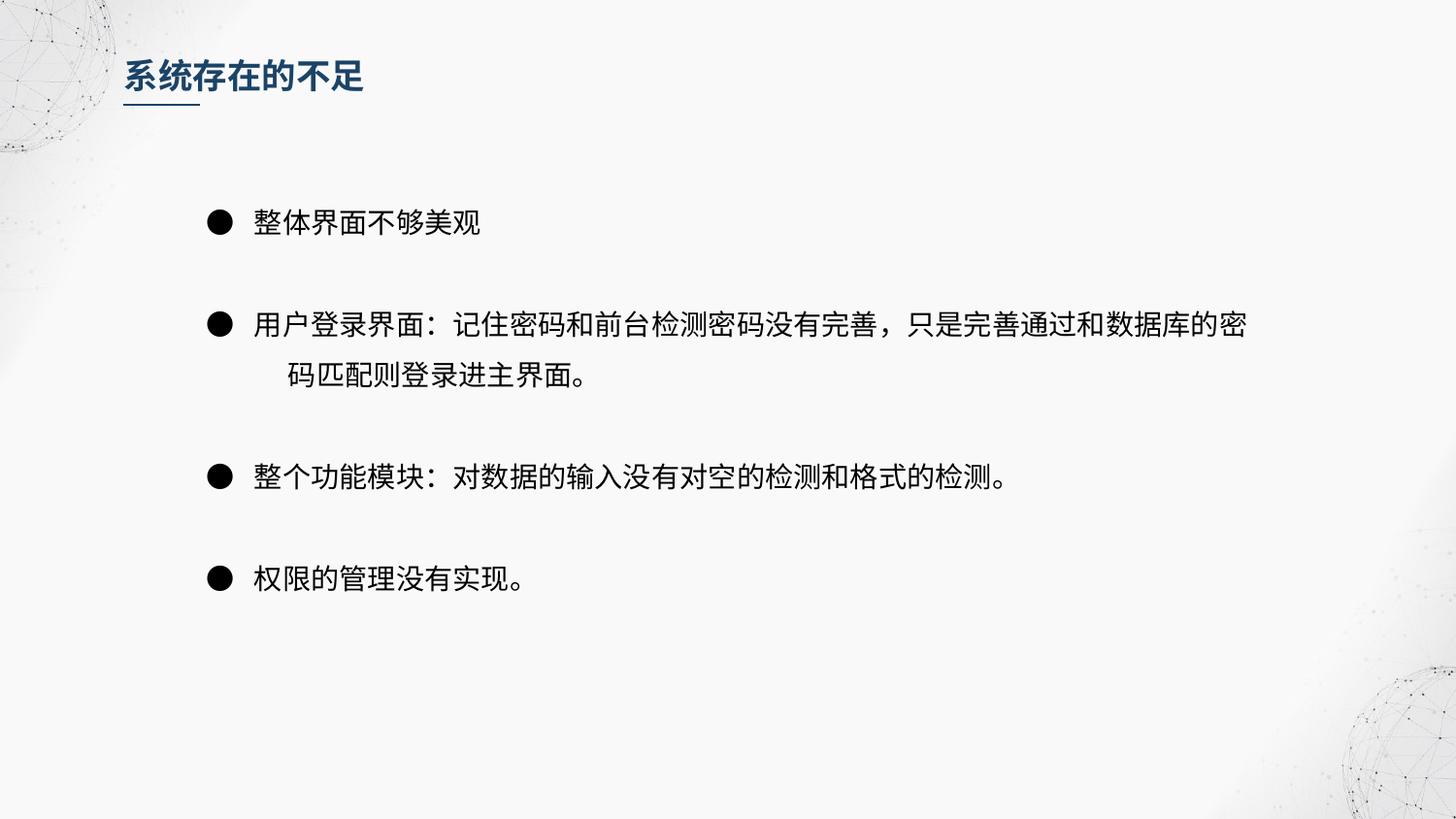

系统存在的不足
●  整体界面不够美观

●  用户登录界面：记住密码和前台检测密码没有完善，只是完善通过和数据库的密              码匹配则登录进主界面。

●  整个功能模块：对数据的输入没有对空的检测和格式的检测。

●  权限的管理没有实现。